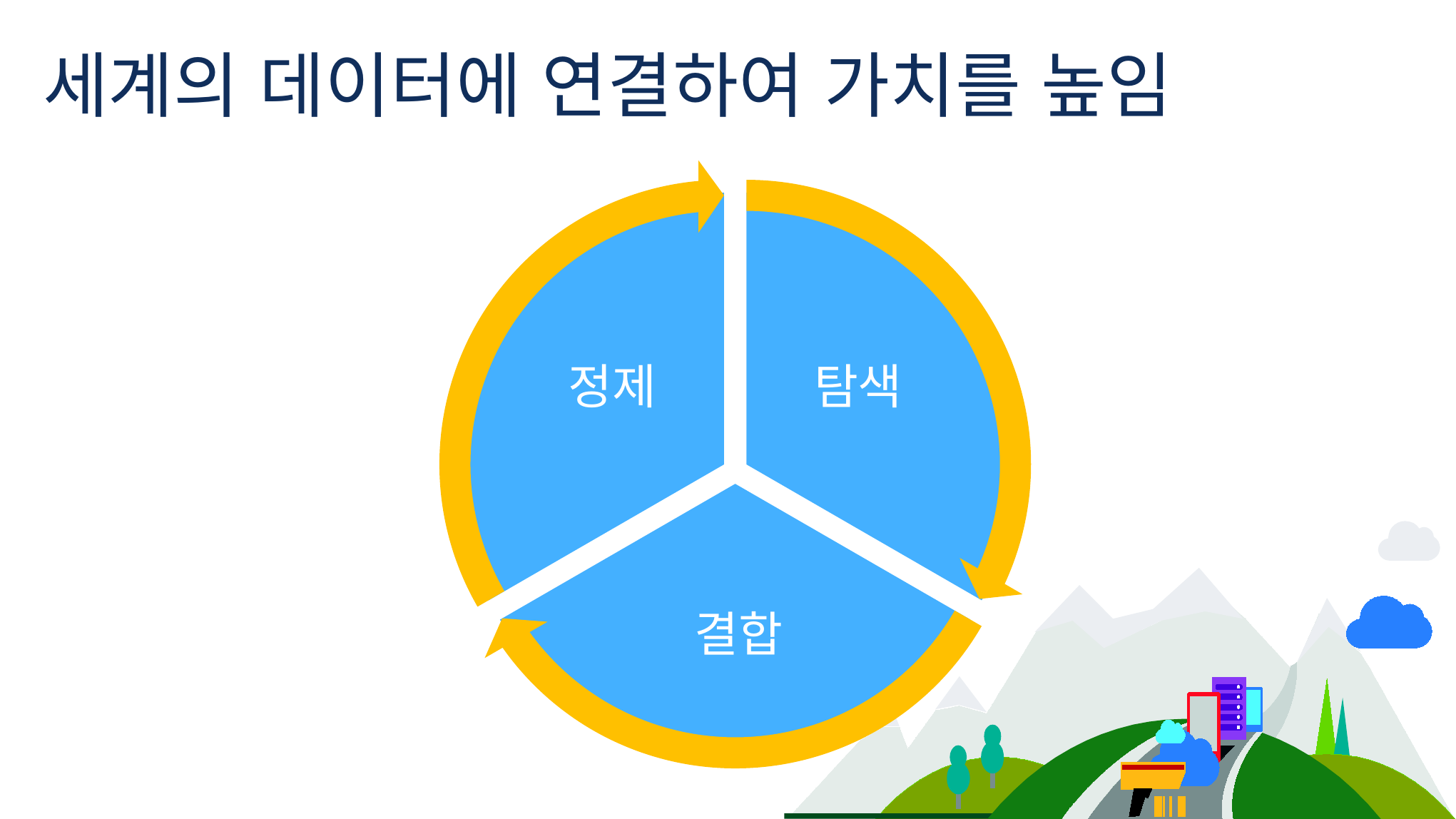

# 세계의 데이터에 연결하여 가치를 높임

정제
탐색
결합